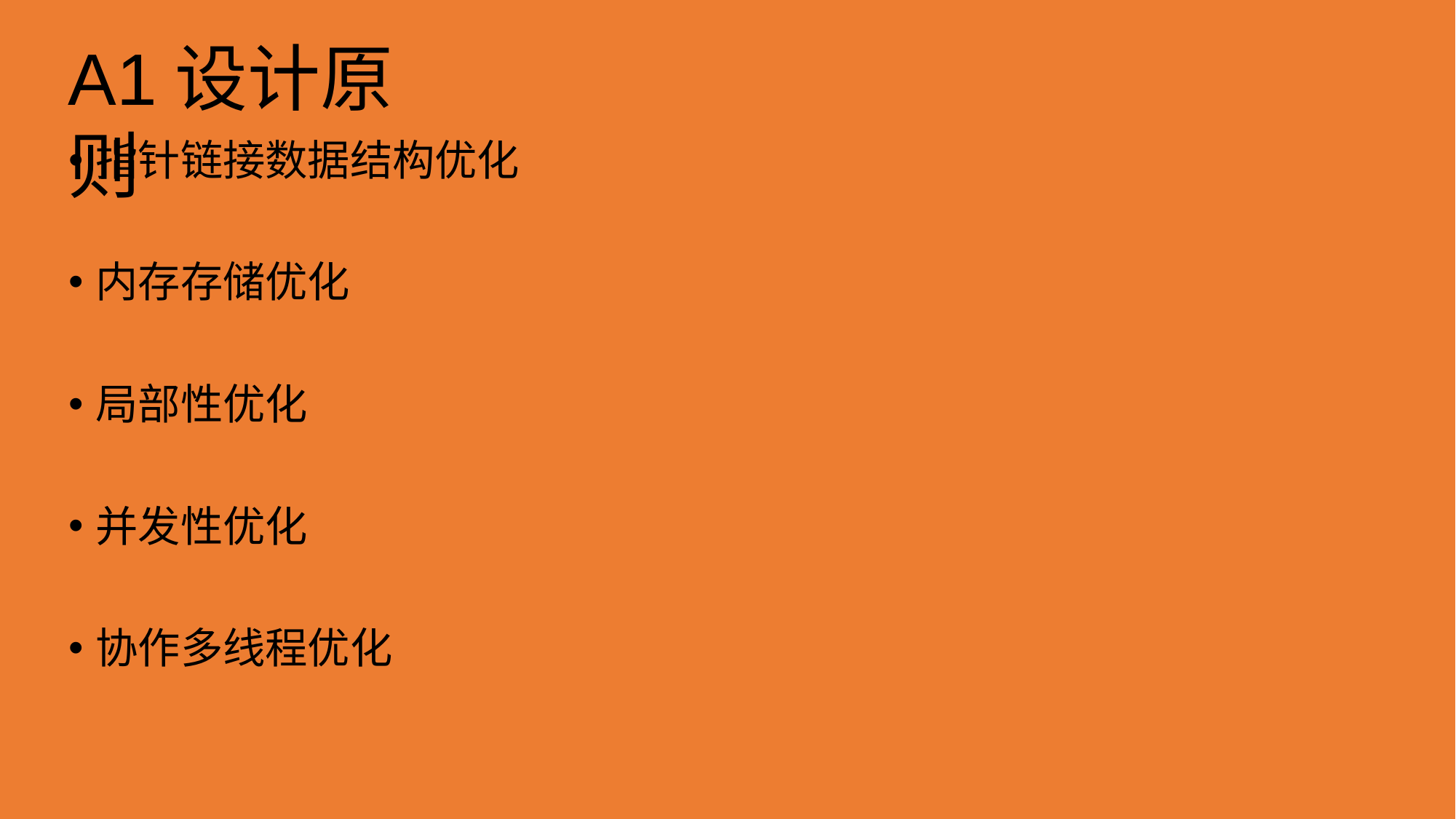

A1设计原则
指针链接数据结构优化

内存存储优化

局部性优化

并发性优化

协作多线程优化